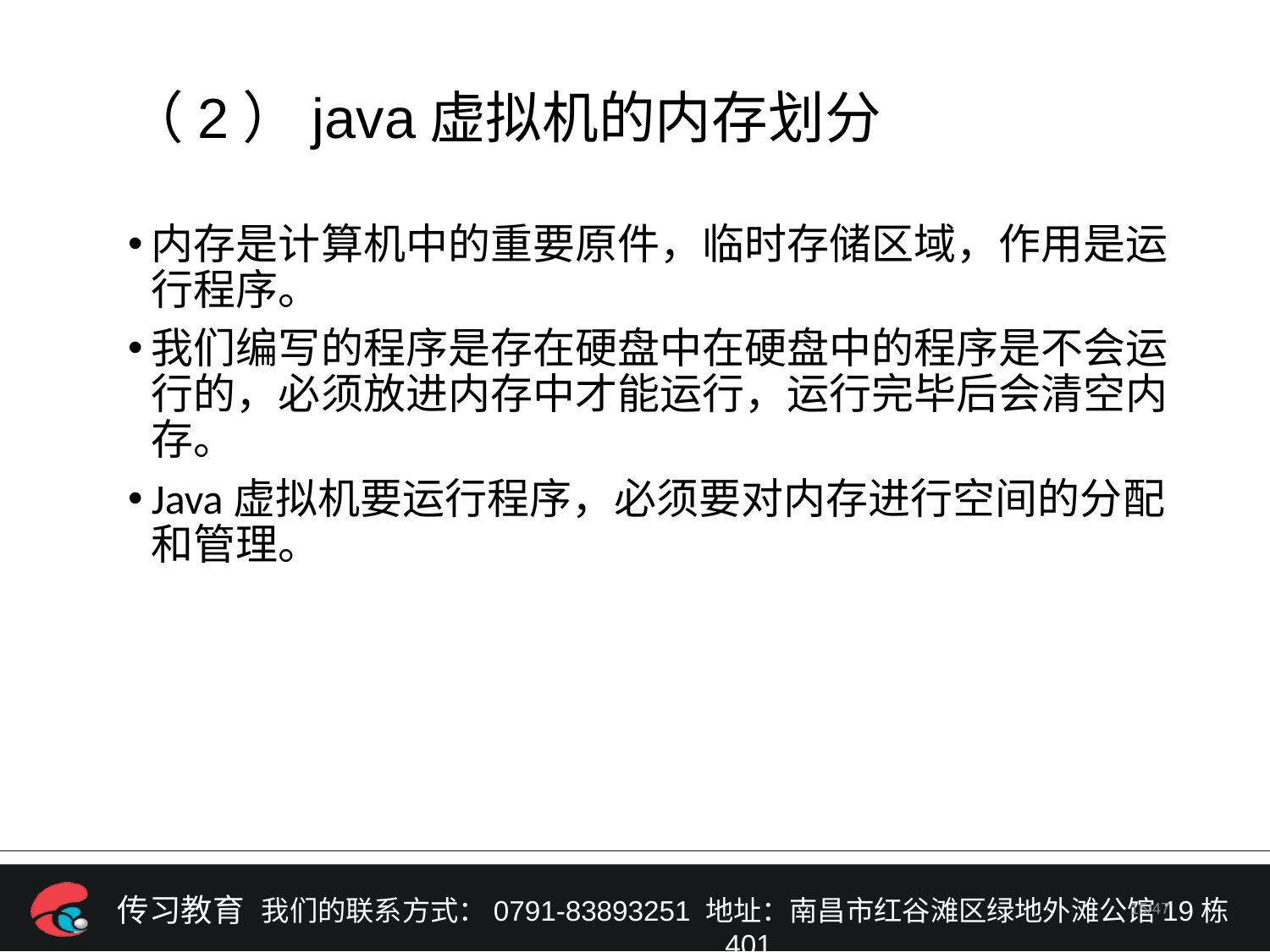

（2）java虚拟机的内存划分
内存是计算机中的重要原件，临时存储区域，作用是运行程序。
我们编写的程序是存在硬盘中在硬盘中的程序是不会运行的，必须放进内存中才能运行，运行完毕后会清空内存。
Java虚拟机要运行程序，必须要对内存进行空间的分配和管理。
15/47